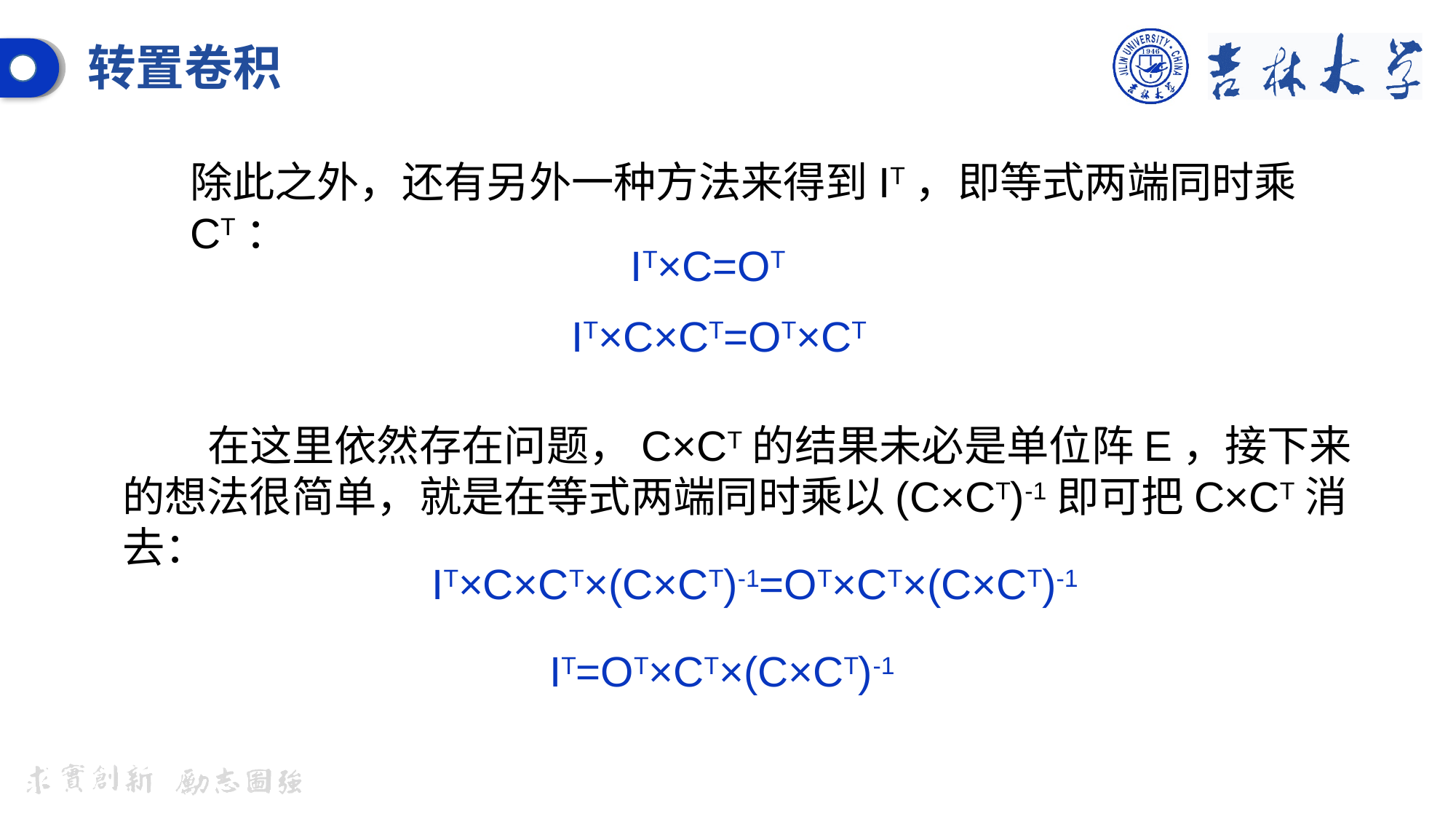

转置卷积
除此之外，还有另外一种方法来得到IT，即等式两端同时乘CT：
IT×C=OT
IT×C×CT=OT×CT
在这里依然存在问题，C×CT的结果未必是单位阵E，接下来的想法很简单，就是在等式两端同时乘以(C×CT)-1即可把C×CT消去：
IT×C×CT×(C×CT)-1=OT×CT×(C×CT)-1
IT=OT×CT×(C×CT)-1